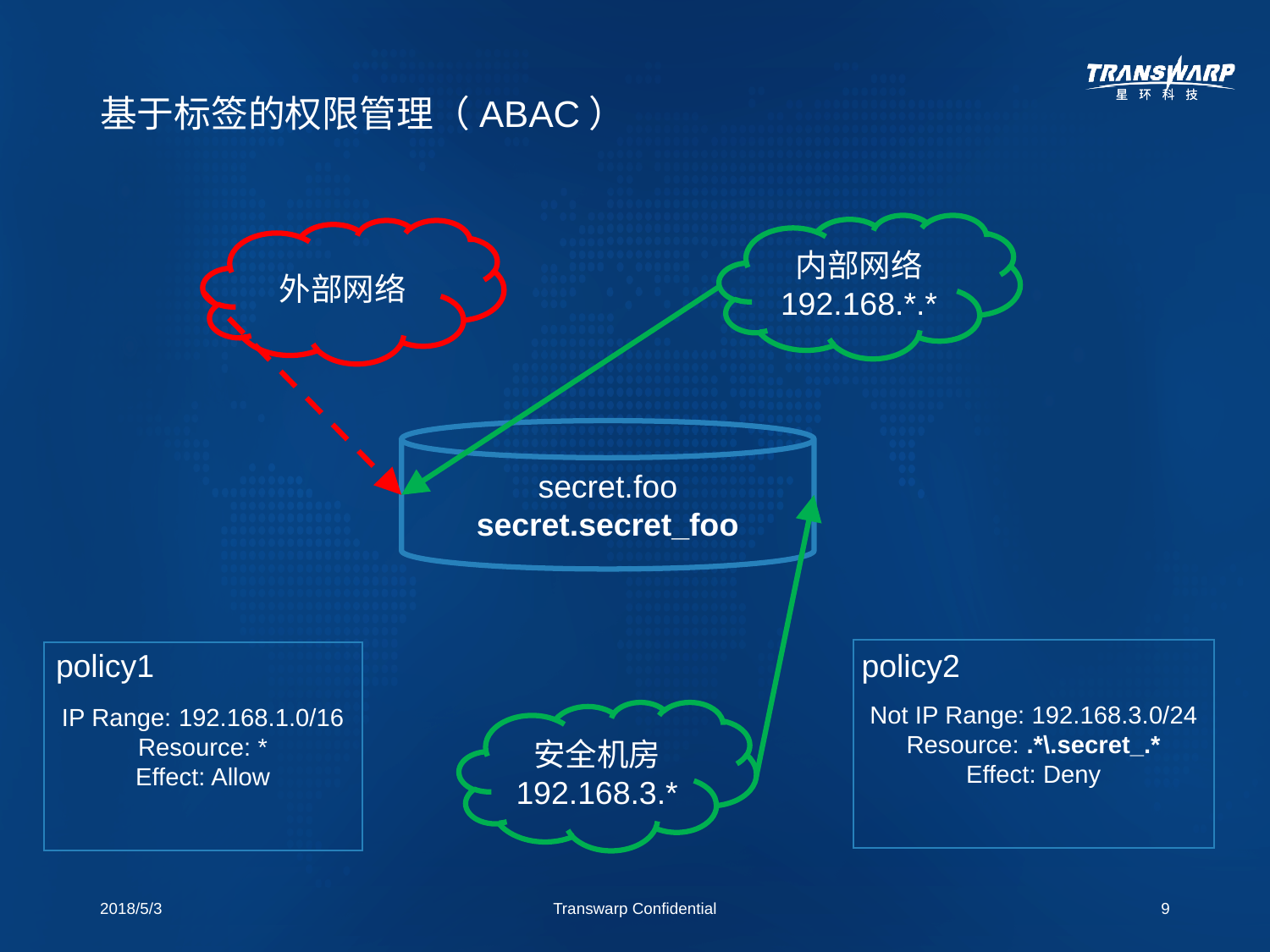

# 基于标签的权限管理（ABAC）
内部网络
192.168.*.*
外部网络
secret.foo
secret.secret_foo
policy1
policy2
Not IP Range: 192.168.3.0/24
Resource: .*\.secret_.*
Effect: Deny
IP Range: 192.168.1.0/16
Resource: *
Effect: Allow
安全机房
192.168.3.*
2018/5/3
Transwarp Confidential
9